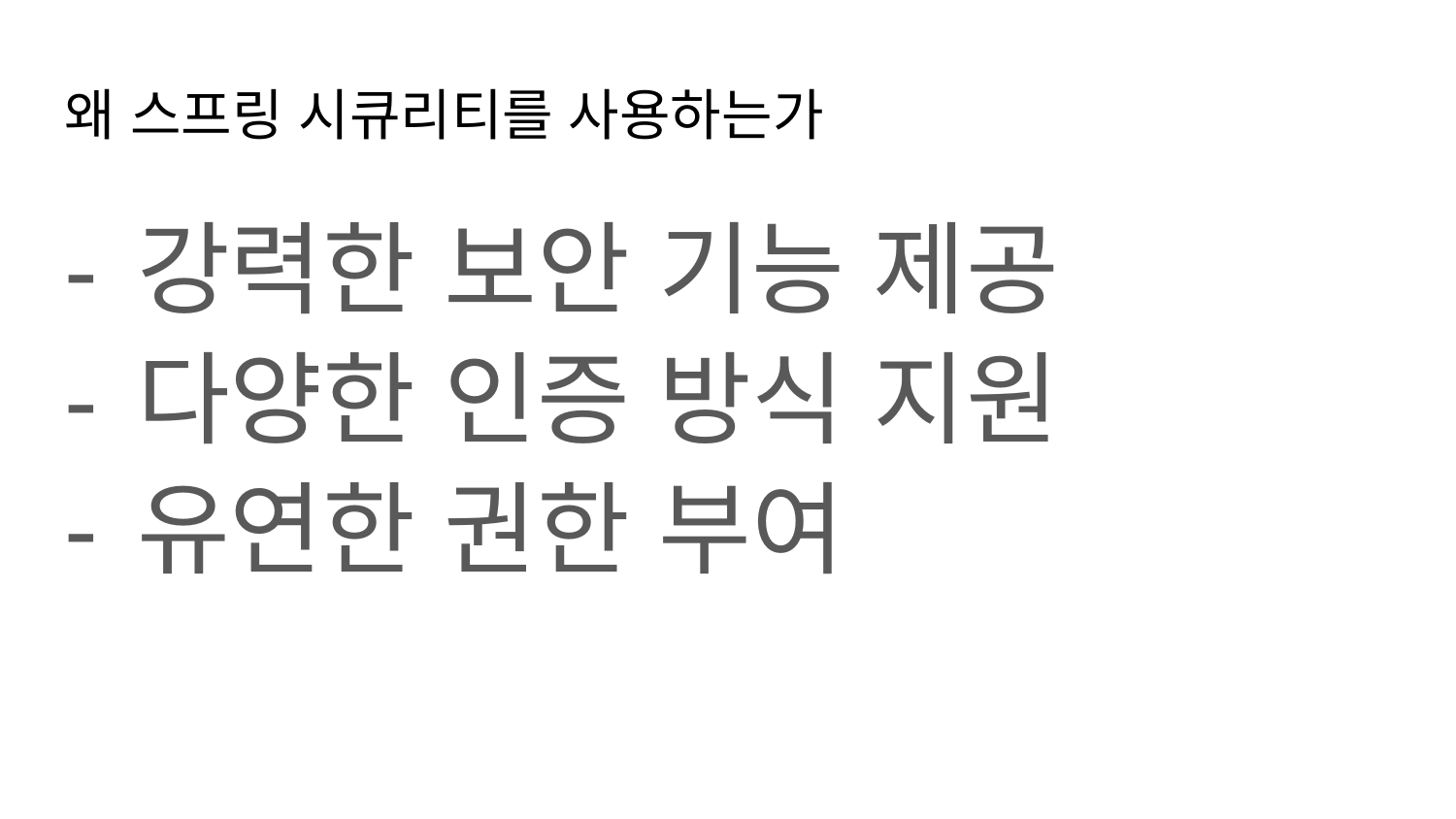

# 왜 스프링 시큐리티를 사용하는가
강력한 보안 기능 제공
다양한 인증 방식 지원
유연한 권한 부여